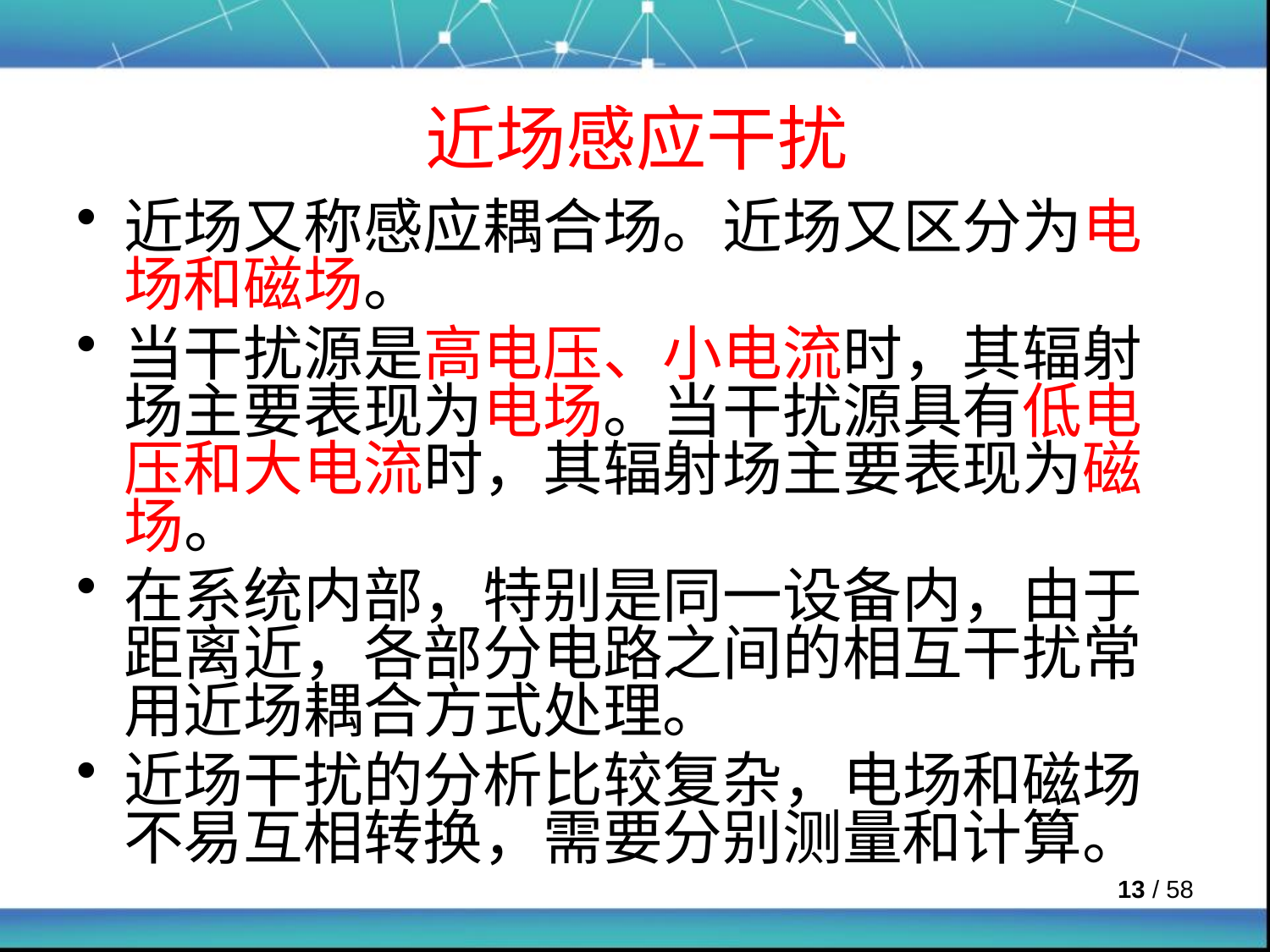

# 近场感应干扰
近场又称感应耦合场。近场又区分为电场和磁场。
当干扰源是高电压、小电流时，其辐射场主要表现为电场。当干扰源具有低电压和大电流时，其辐射场主要表现为磁场。
在系统内部，特别是同一设备内，由于距离近，各部分电路之间的相互干扰常用近场耦合方式处理。
近场干扰的分析比较复杂，电场和磁场不易互相转换，需要分别测量和计算。

13 / 58